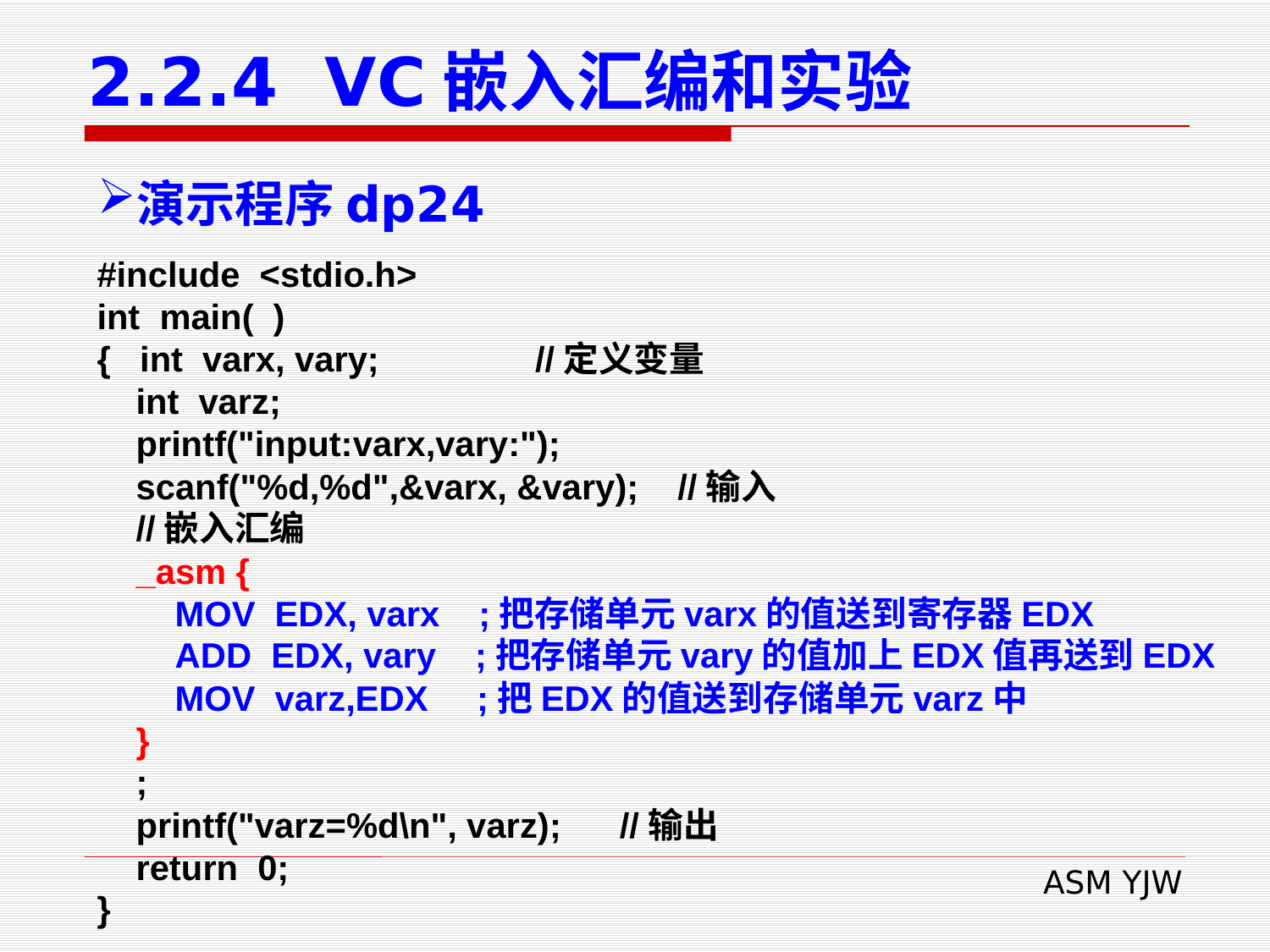

# 2.2.4  VC嵌入汇编和实验
演示程序dp24
#include  <stdio.h>
int  main(  )
{   int  varx, vary;                //定义变量
    int  varz;
    printf("input:varx,vary:");
    scanf("%d,%d",&varx, &vary);    //输入
    //嵌入汇编
    _asm {
        MOV  EDX, varx    ;把存储单元varx的值送到寄存器EDX
        ADD  EDX, vary    ;把存储单元vary的值加上EDX值再送到EDX
        MOV  varz,EDX     ;把EDX的值送到存储单元varz中
    }
    ;
    printf("varz=%d\n", varz);      //输出
    return  0;
}